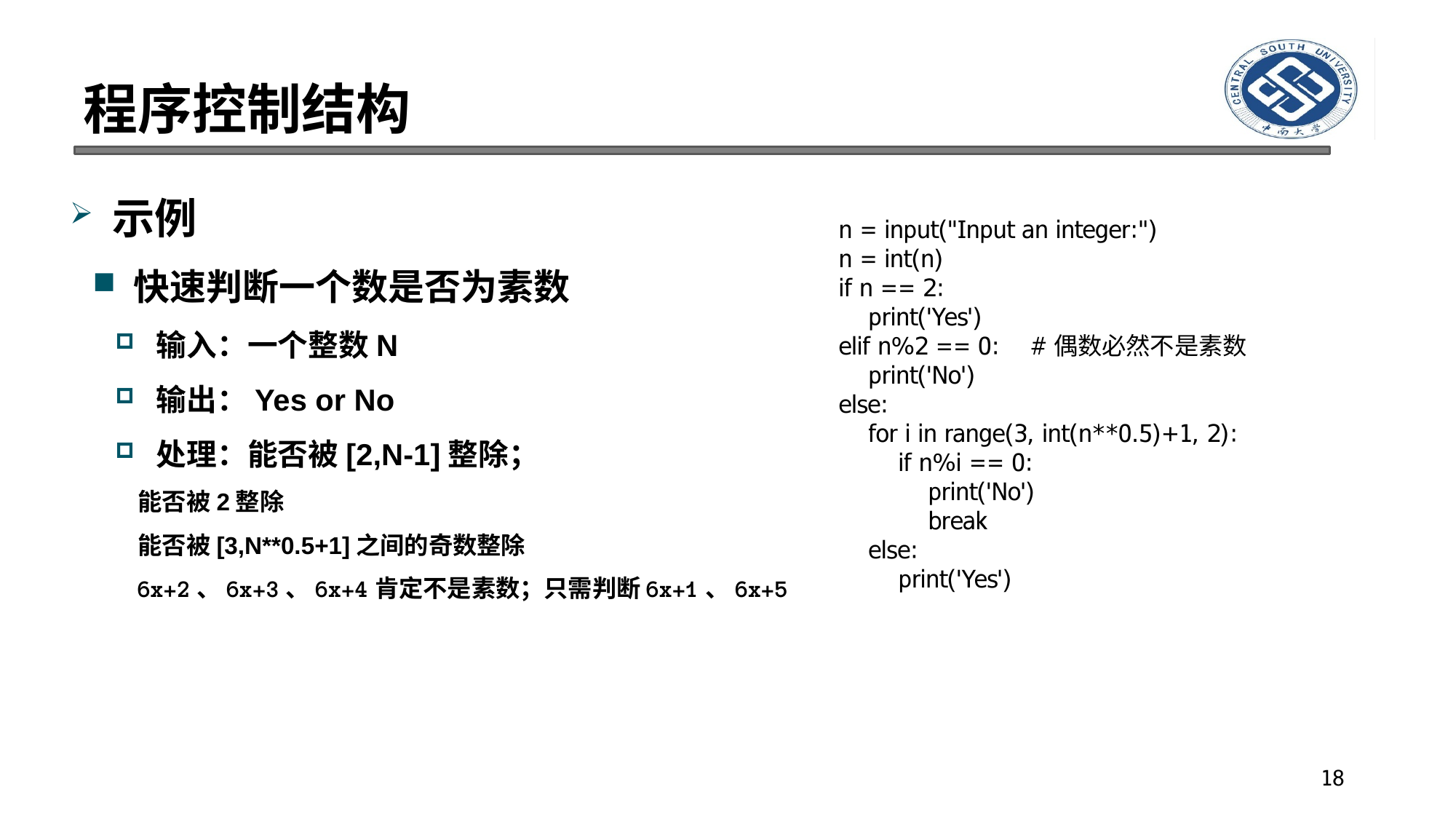

# 程序控制结构
示例
快速判断一个数是否为素数
输入：一个整数N
输出：Yes or No
处理：能否被[2,N-1]整除；
能否被2整除
能否被[3,N**0.5+1]之间的奇数整除
6x+2、6x+3、6x+4肯定不是素数；只需判断6x+1、6x+5

n = input("Input an integer:")
n = int(n)
if n == 2:
    print('Yes')
elif n%2 == 0:    #偶数必然不是素数
    print('No')
else:
    for i in range(3, int(n**0.5)+1, 2):
        if n%i == 0:
            print('No')
            break
    else:
        print('Yes')
18